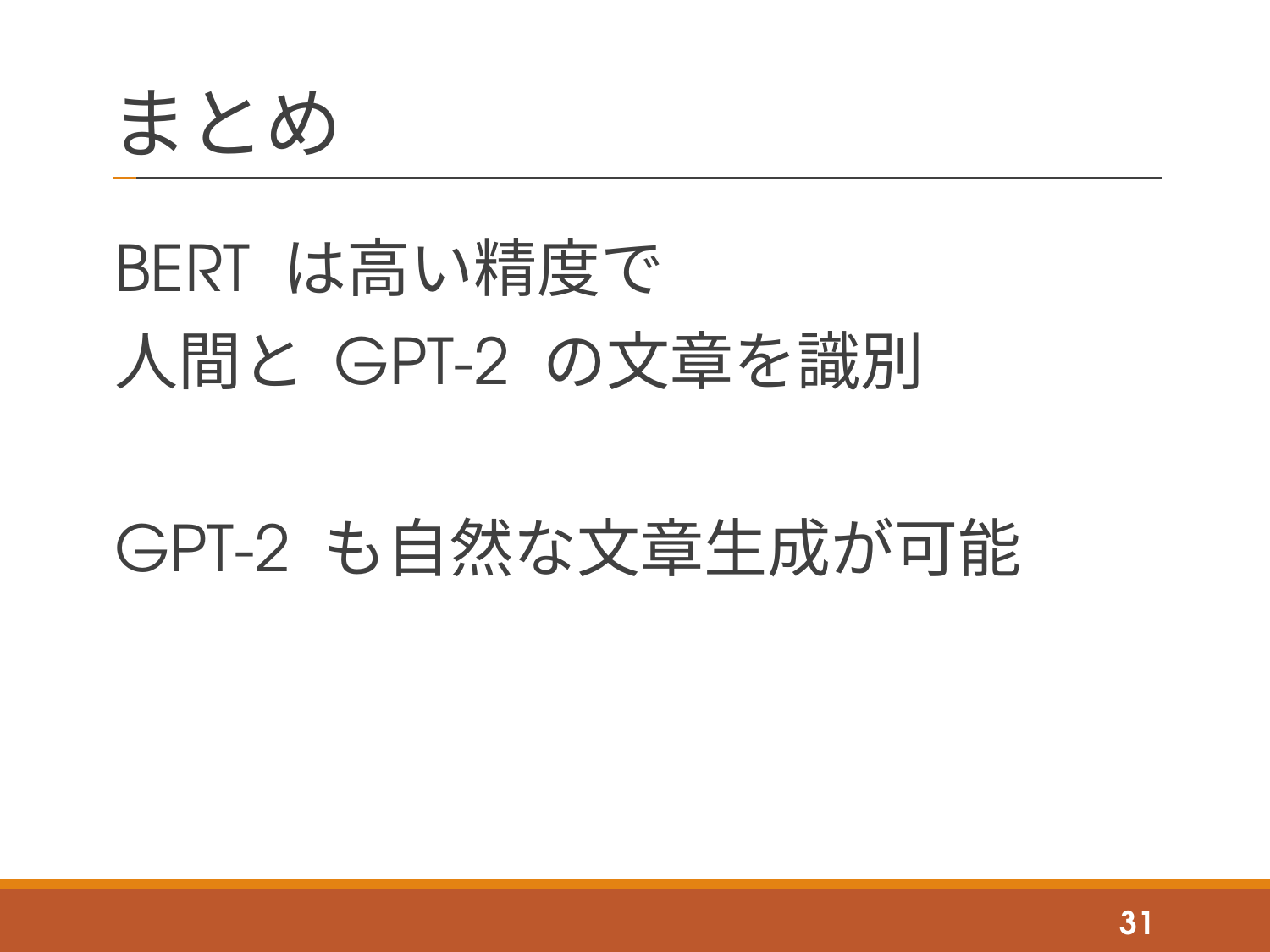

# まとめ
BERT は高い精度で
人間と GPT-2 の文章を識別

GPT-2 も自然な文章生成が可能
31